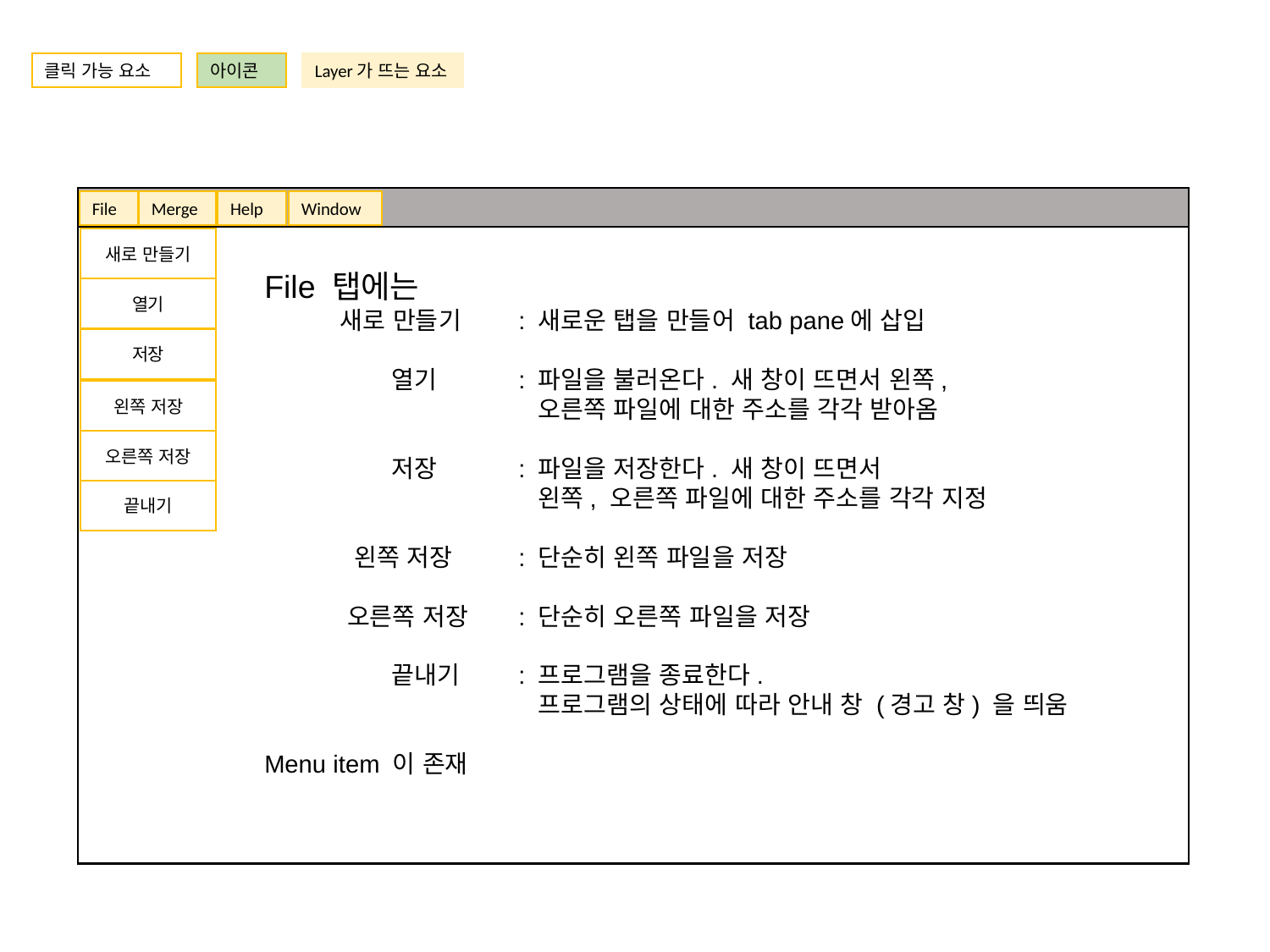

아이콘
Layer가 뜨는 요소
클릭 가능 요소

File
Merge
Help
Window

새로 만들기
File 탭에는
          새로 만들기	: 새로운 탭을 만들어 tab pane에 삽입

	열기	: 파일을 불러온다. 새 창이 뜨면서 왼쪽,
		  오른쪽 파일에 대한 주소를 각각 받아옴

	저장	: 파일을 저장한다. 새 창이 뜨면서
		  왼쪽, 오른쪽 파일에 대한 주소를 각각 지정

            왼쪽 저장	: 단순히 왼쪽 파일을 저장

           오른쪽 저장	: 단순히 오른쪽 파일을 저장

	끝내기	: 프로그램을 종료한다.
		  프로그램의 상태에 따라 안내 창 (경고 창) 을 띄움

Menu item 이 존재

열기
저장
왼쪽 저장
오른쪽 저장
끝내기